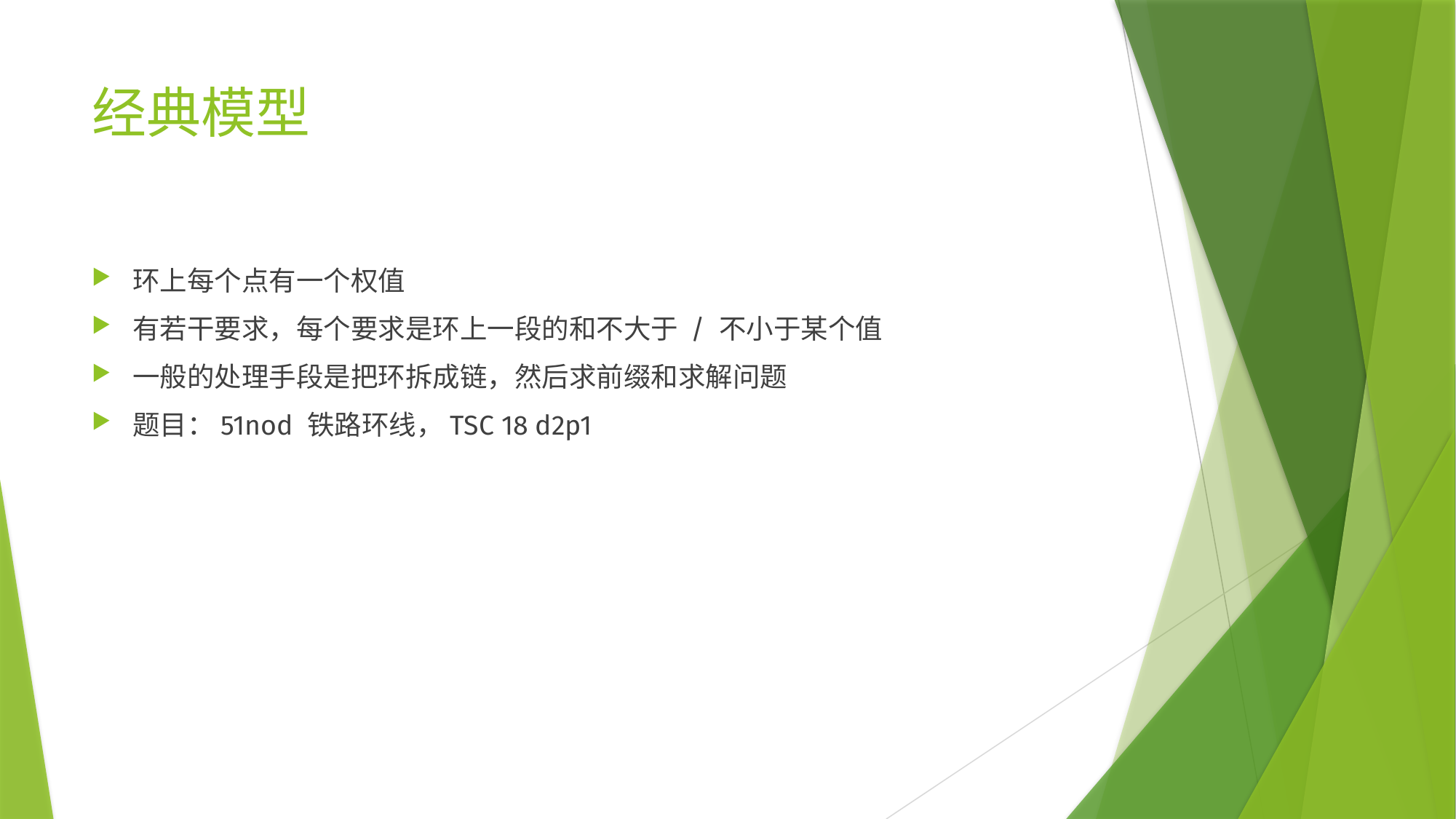

# 经典模型
环上每个点有一个权值
有若干要求，每个要求是环上一段的和不大于 / 不小于某个值
一般的处理手段是把环拆成链，然后求前缀和求解问题
题目：51nod 铁路环线，TSC 18 d2p1